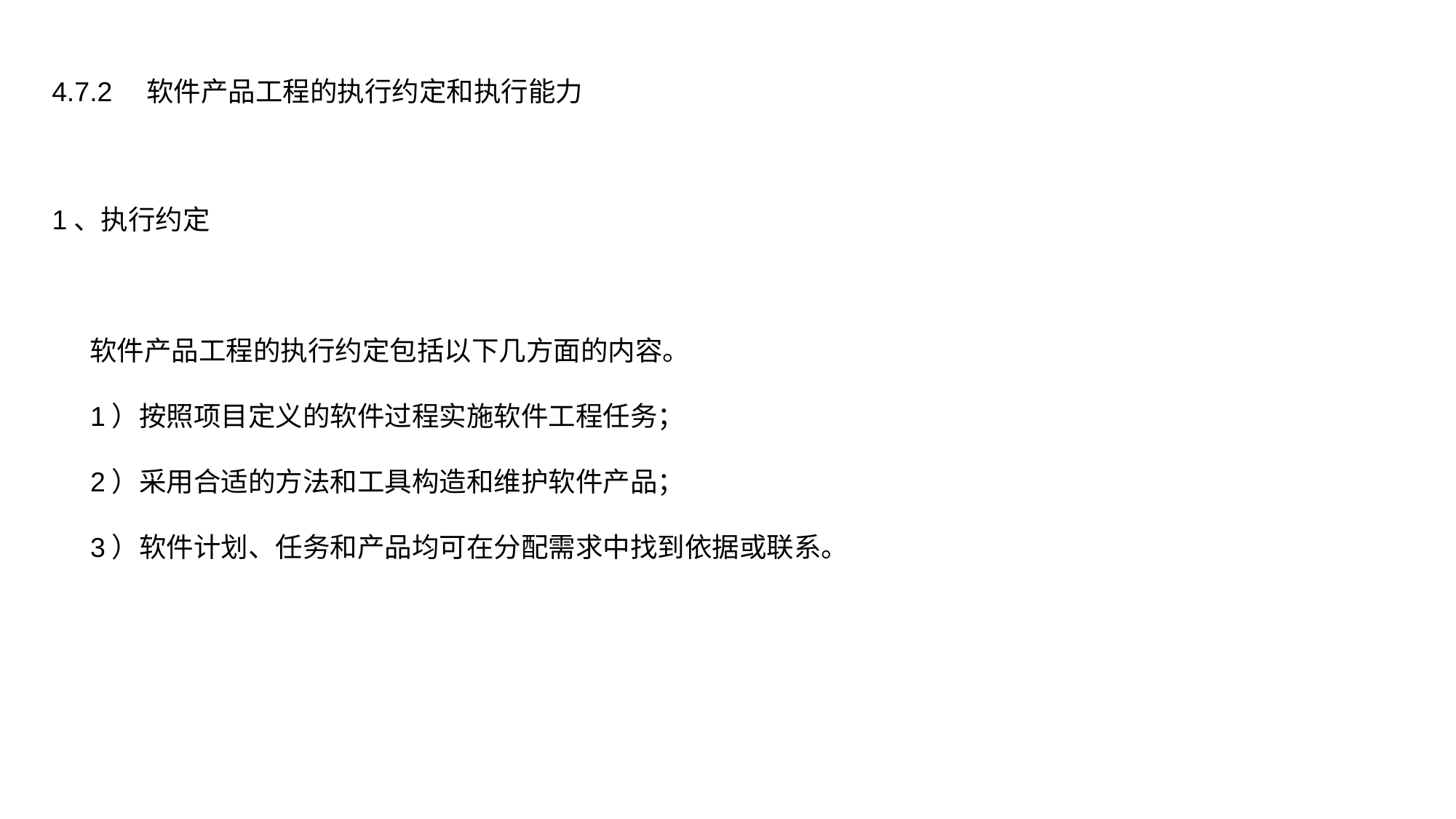

4.7.2　软件产品工程的执行约定和执行能力
1、执行约定

     软件产品工程的执行约定包括以下几方面的内容。
     1）按照项目定义的软件过程实施软件工程任务；
     2）采用合适的方法和工具构造和维护软件产品；
     3）软件计划、任务和产品均可在分配需求中找到依据或联系。